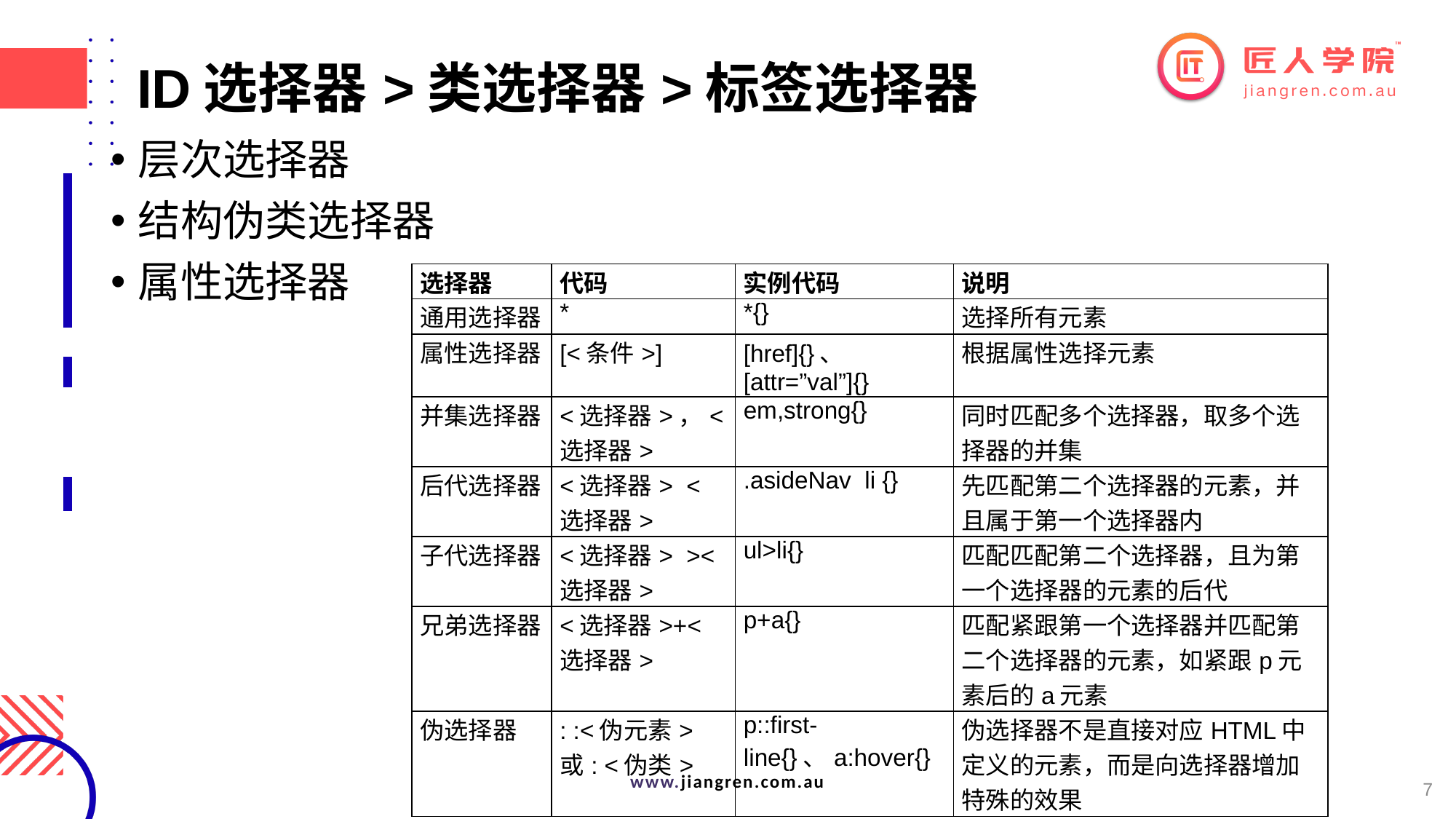

# ID选择器>类选择器>标签选择器
层次选择器
结构伪类选择器
属性选择器
| 选择器 | 代码 | 实例代码 | 说明 |
| --- | --- | --- | --- |
| 通用选择器 | \* | \*{} | 选择所有元素 |
| 属性选择器 | [<条件>] | [href]{}、[attr=”val”]{} | 根据属性选择元素 |
| 并集选择器 | <选择器>，<选择器> | em,strong{} | 同时匹配多个选择器，取多个选择器的并集 |
| 后代选择器 | <选择器> <选择器> | .asideNav li {} | 先匹配第二个选择器的元素，并且属于第一个选择器内 |
| 子代选择器 | <选择器> ><选择器> | ul>li{} | 匹配匹配第二个选择器，且为第一个选择器的元素的后代 |
| 兄弟选择器 | <选择器>+<选择器> | p+a{} | 匹配紧跟第一个选择器并匹配第二个选择器的元素，如紧跟p元素后的a元素 |
| 伪选择器 | : :<伪元素> 或: <伪类> | p::first-line{}、a:hover{} | 伪选择器不是直接对应HTML中定义的元素，而是向选择器增加特殊的效果 |
7